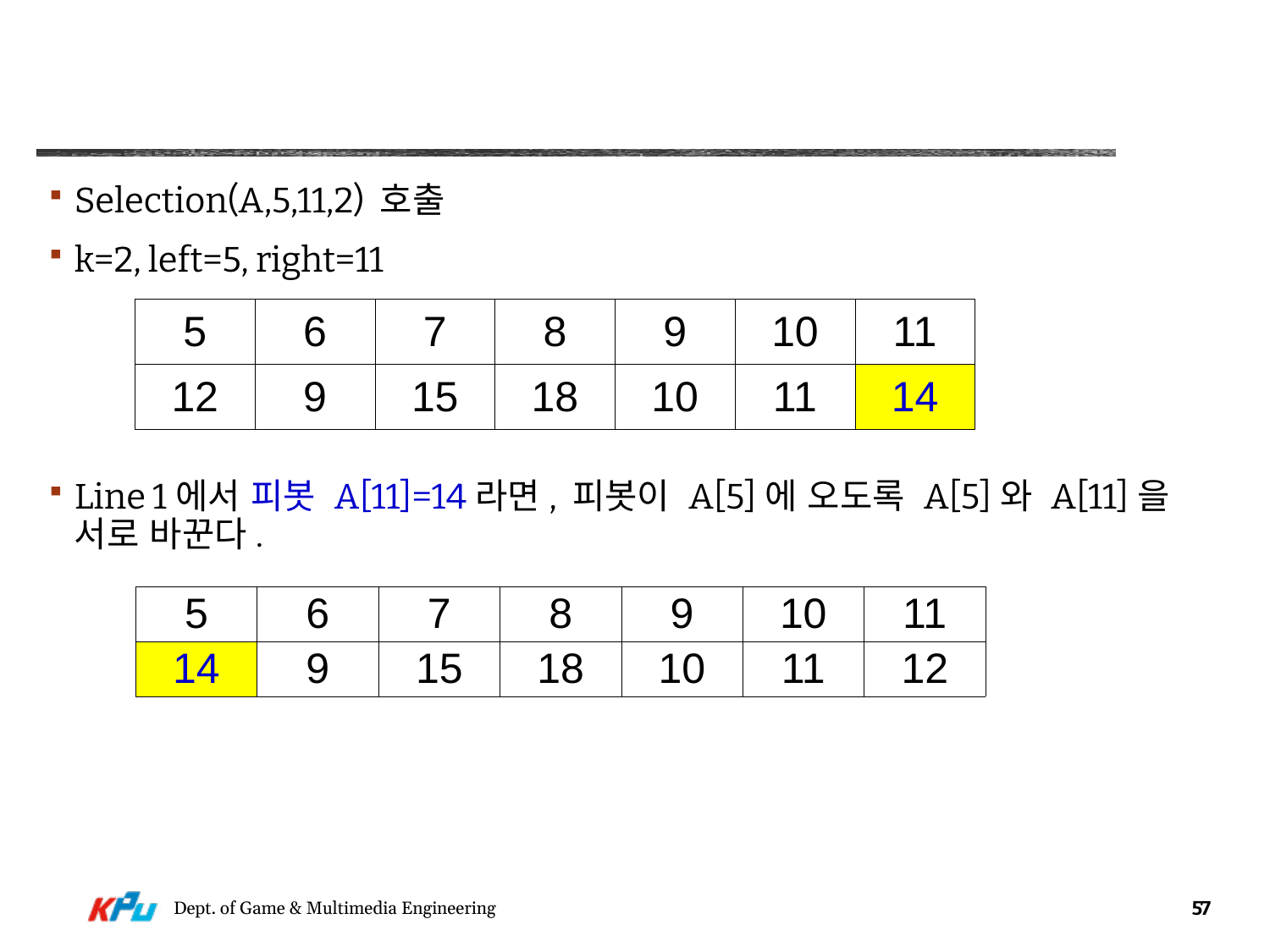

#
Selection(A,5,11,2) 호출
k=2, left=5, right=11

Line 1에서 피봇 A[11]=14라면, 피봇이 A[5]에 오도록 A[5]와 A[11]을 서로 바꾼다.

| 5 | 6 | 7 | 8 | 9 | 10 | 11 |
| --- | --- | --- | --- | --- | --- | --- |
| 12 | 9 | 15 | 18 | 10 | 11 | 14 |
| 5 | 6 | 7 | 8 | 9 | 10 | 11 |
| --- | --- | --- | --- | --- | --- | --- |
| 14 | 9 | 15 | 18 | 10 | 11 | 12 |
Dept. of Game & Multimedia Engineering
57